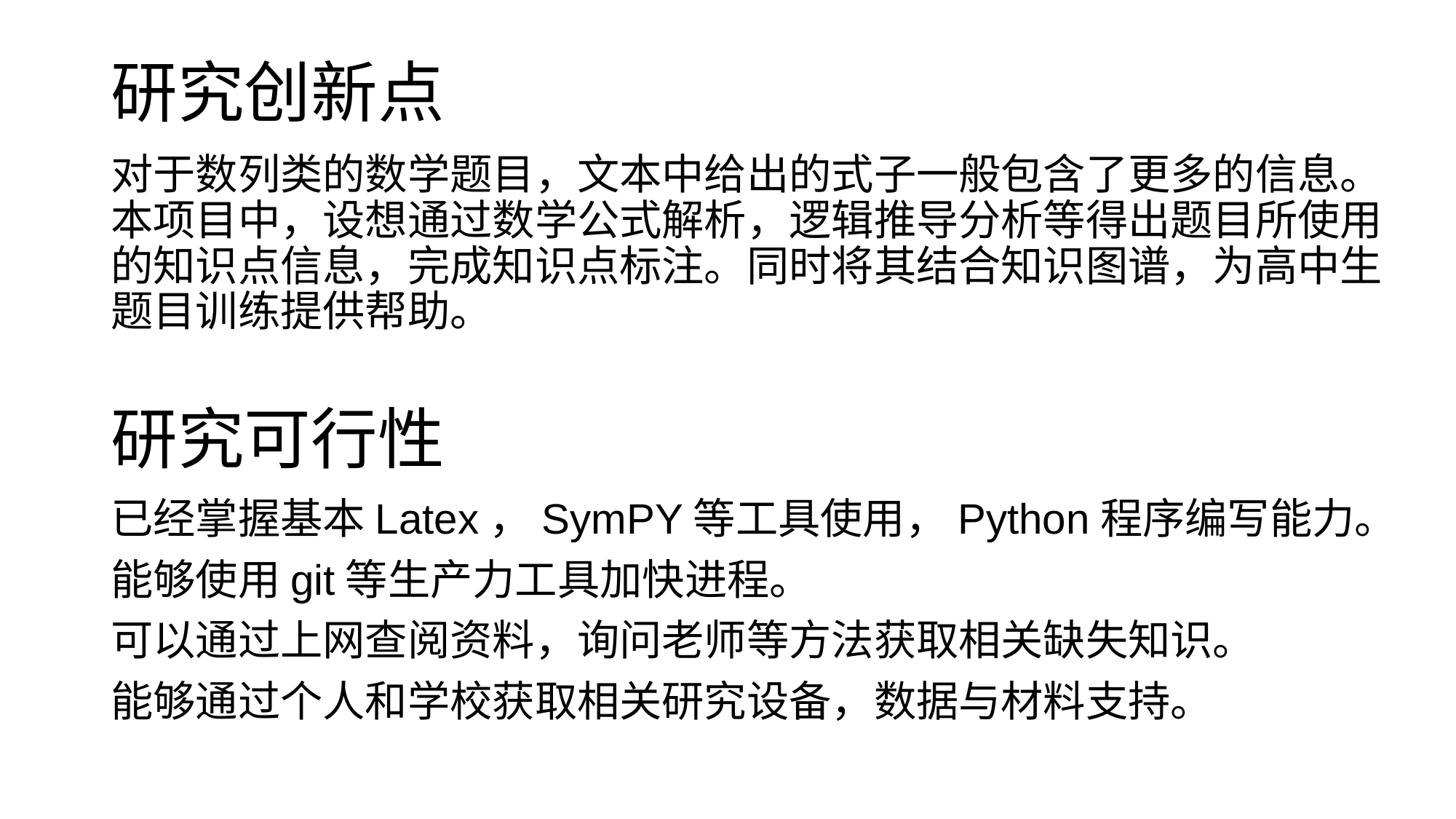

# 研究创新点
对于数列类的数学题目，文本中给出的式子一般包含了更多的信息。本项目中，设想通过数学公式解析，逻辑推导分析等得出题目所使用的知识点信息，完成知识点标注。同时将其结合知识图谱，为高中生题目训练提供帮助。
研究可行性
已经掌握基本Latex，SymPY等工具使用，Python程序编写能力。
能够使用git等生产力工具加快进程。
可以通过上网查阅资料，询问老师等方法获取相关缺失知识。
能够通过个人和学校获取相关研究设备，数据与材料支持。